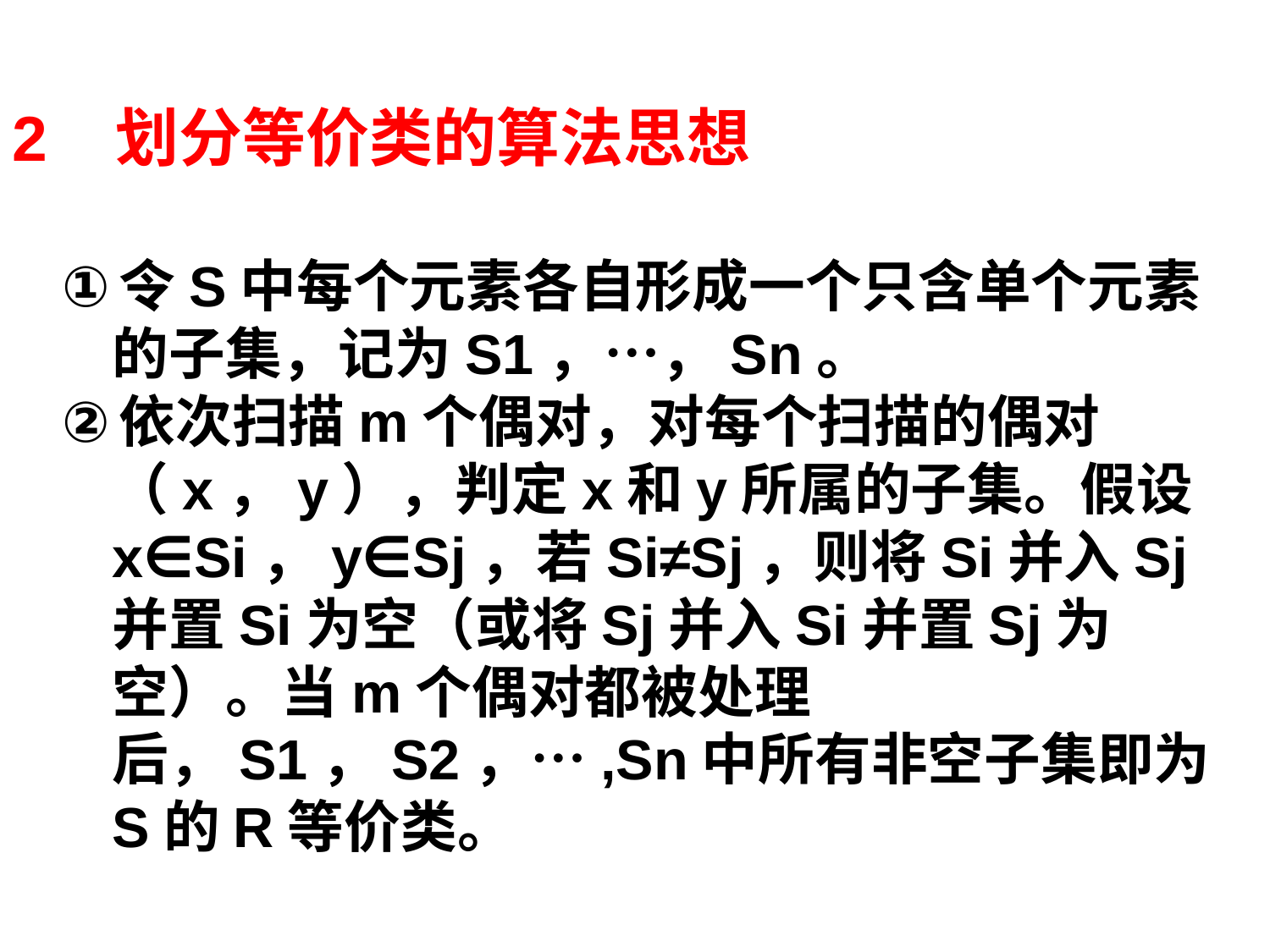

划分等价类的算法思想

令S中每个元素各自形成一个只含单个元素的子集，记为S1，…，Sn。
依次扫描m个偶对，对每个扫描的偶对（x，y），判定x和y所属的子集。假设x∈Si，y∈Sj，若Si≠Sj，则将Si并入Sj并置Si为空（或将Sj并入Si并置Sj为空）。当m个偶对都被处理后，S1，S2，…,Sn中所有非空子集即为S的R等价类。